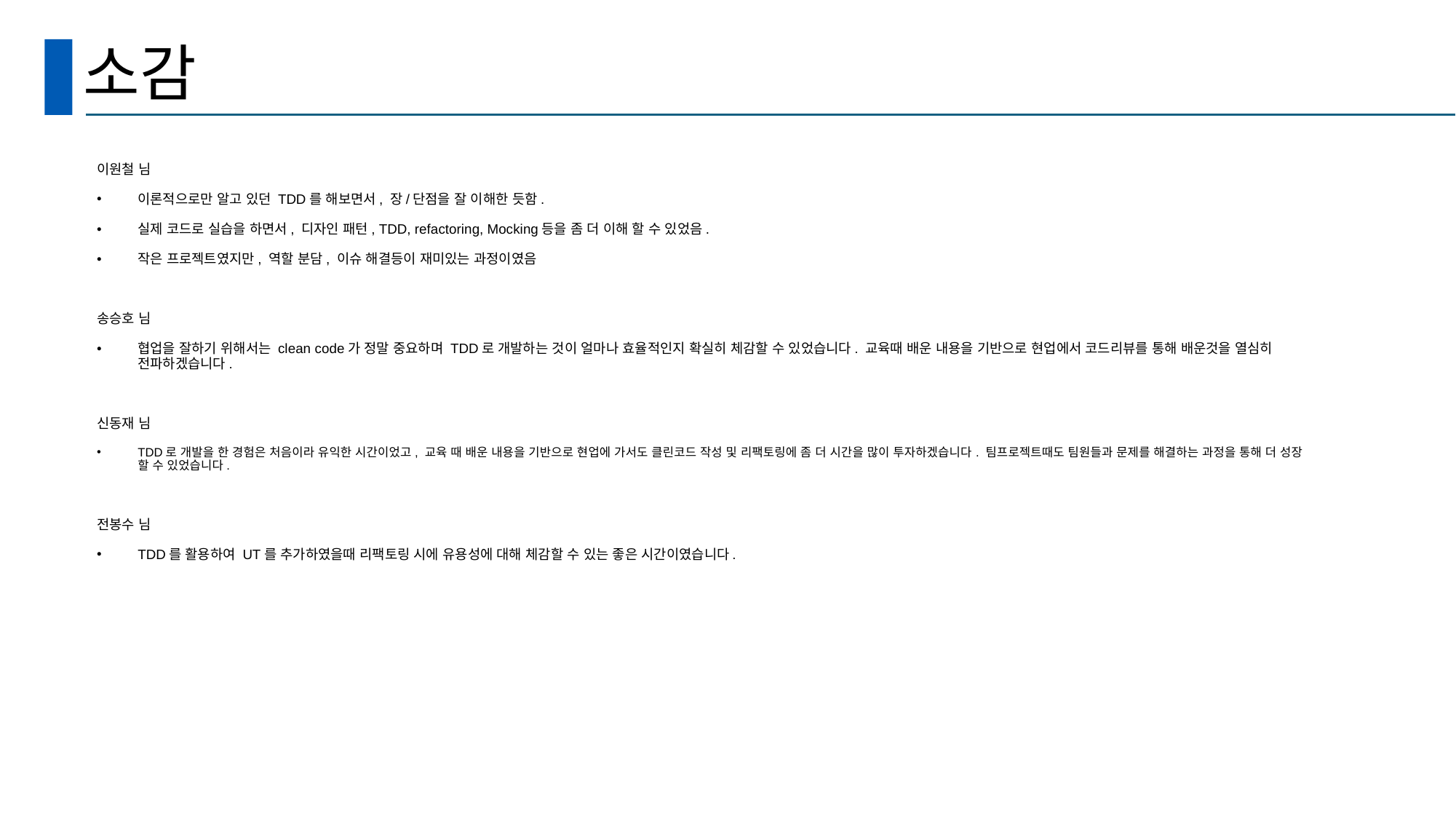

# 소감
이원철 님
이론적으로만 알고 있던 TDD를 해보면서, 장/단점을 잘 이해한 듯함.
실제 코드로 실습을 하면서, 디자인 패턴, TDD, refactoring, Mocking등을 좀 더 이해 할 수 있었음.
작은 프로젝트였지만, 역할 분담, 이슈 해결등이 재미있는 과정이였음

송승호 님
협업을 잘하기 위해서는 clean code가 정말 중요하며 TDD로 개발하는 것이 얼마나 효율적인지 확실히 체감할 수 있었습니다. 교육때 배운 내용을 기반으로 현업에서 코드리뷰를 통해 배운것을 열심히 전파하겠습니다.

신동재 님
TDD로 개발을 한 경험은 처음이라 유익한 시간이었고, 교육 때 배운 내용을 기반으로 현업에 가서도 클린코드 작성 및 리팩토링에 좀 더 시간을 많이 투자하겠습니다. 팀프로젝트때도 팀원들과 문제를 해결하는 과정을 통해 더 성장 할 수 있었습니다.

전봉수 님
TDD를 활용하여 UT를 추가하였을때 리팩토링 시에 유용성에 대해 체감할 수 있는 좋은 시간이였습니다.